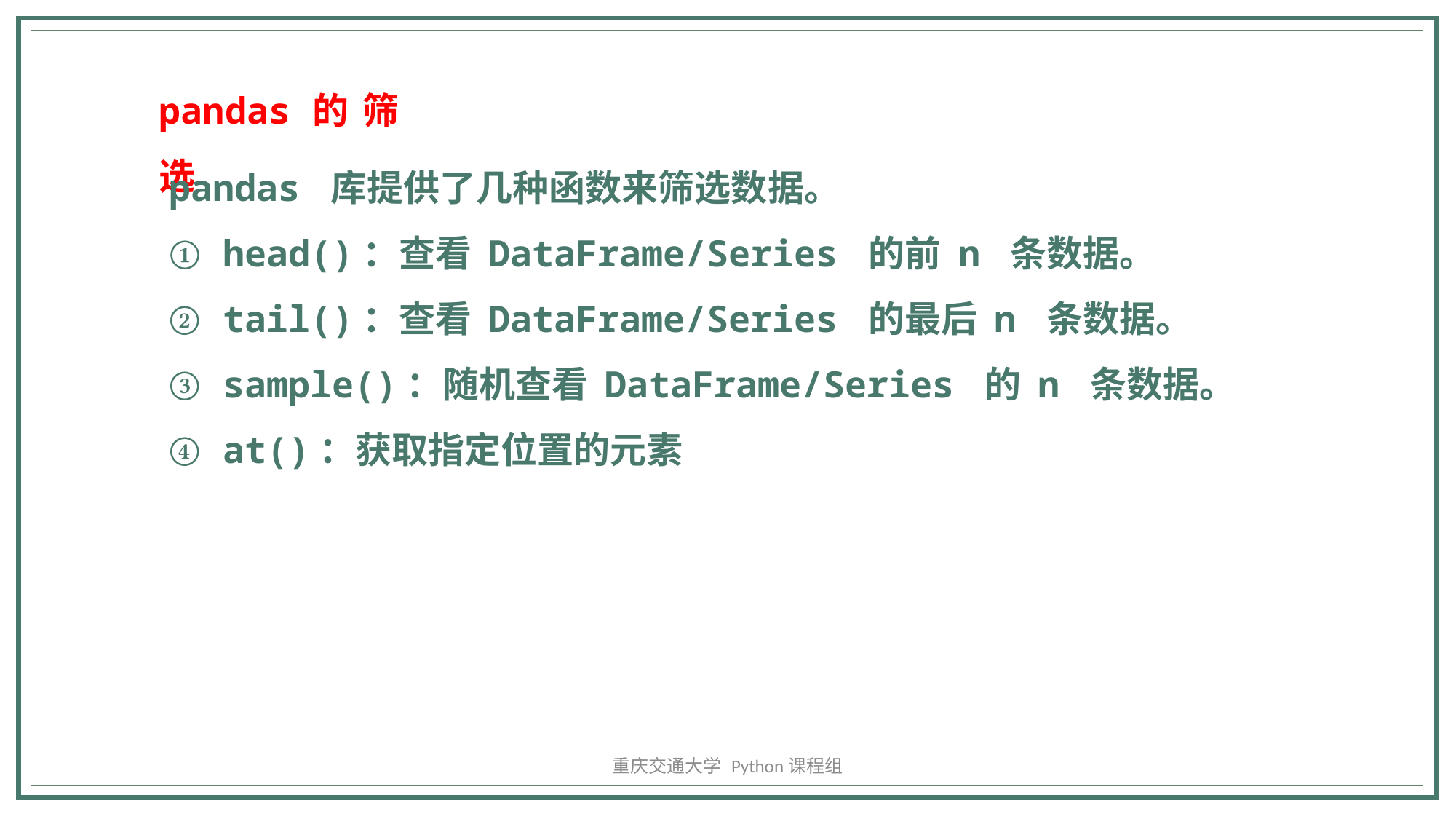

pandas的筛选
pandas 库提供了几种函数来筛选数据。
① head()：查看 DataFrame/Series 的前 n 条数据。
② tail()：查看 DataFrame/Series 的最后 n 条数据。
③ sample()：随机查看 DataFrame/Series 的 n 条数据。
④ at()：获取指定位置的元素
重庆交通大学 Python课程组